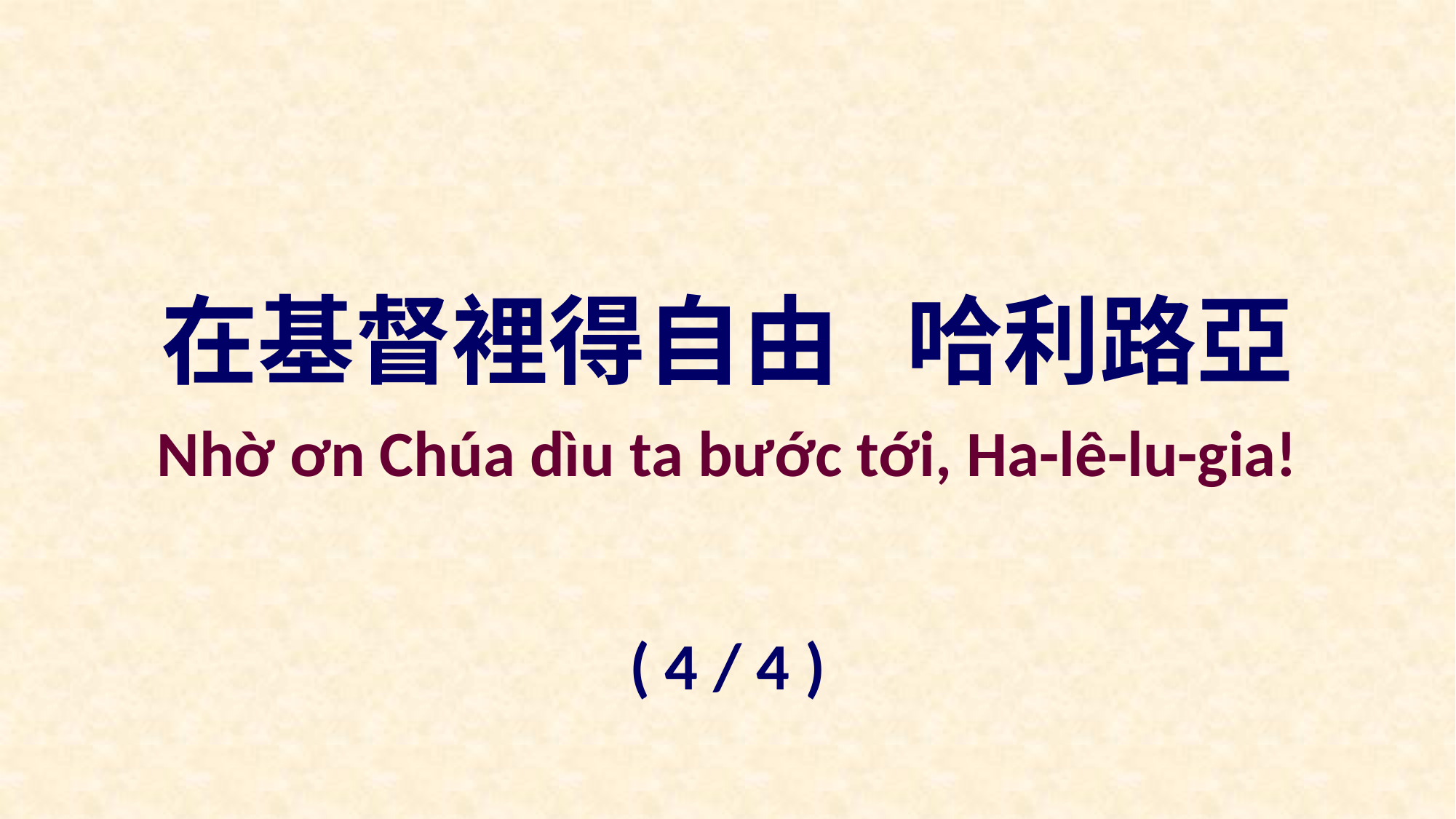

在基督裡得自由   哈利路亞
Nhờ ơn Chúa dìu ta bước tới, Ha-lê-lu-gia!
( 4 / 4 )